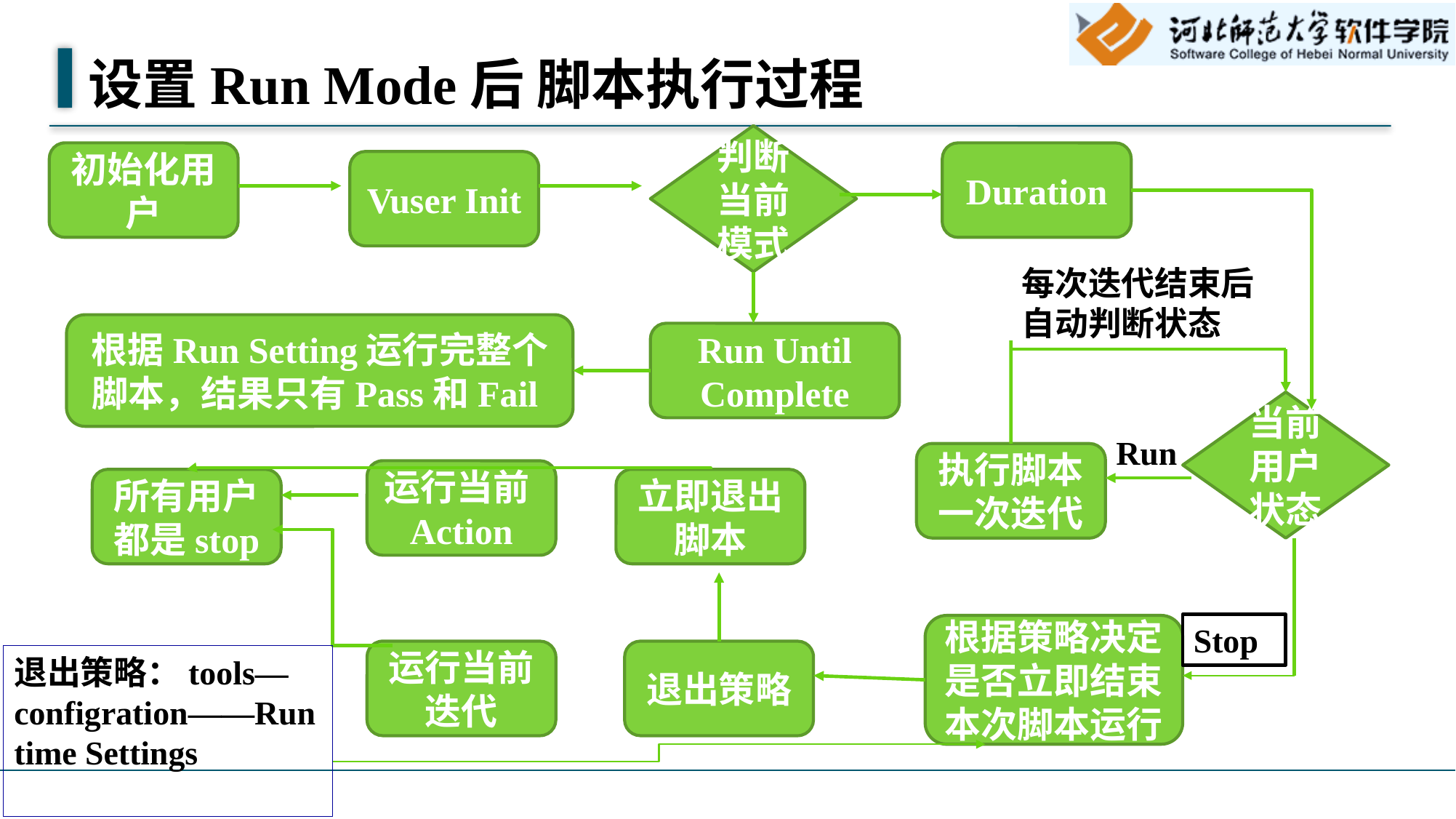

# 设置Run Mode后 脚本执行过程
判断当前模式

初始化用户
Duration
Vuser Init
每次迭代结束后自动判断状态
根据Run Setting运行完整个脚本，结果只有Pass和Fail
Run Until Complete
当前用户状态
Run
执行脚本一次迭代
运行当前Action
所有用户都是stop
立即退出脚本
Stop
根据策略决定是否立即结束本次脚本运行
运行当前迭代
退出策略
退出策略：tools—configration——Run time Settings